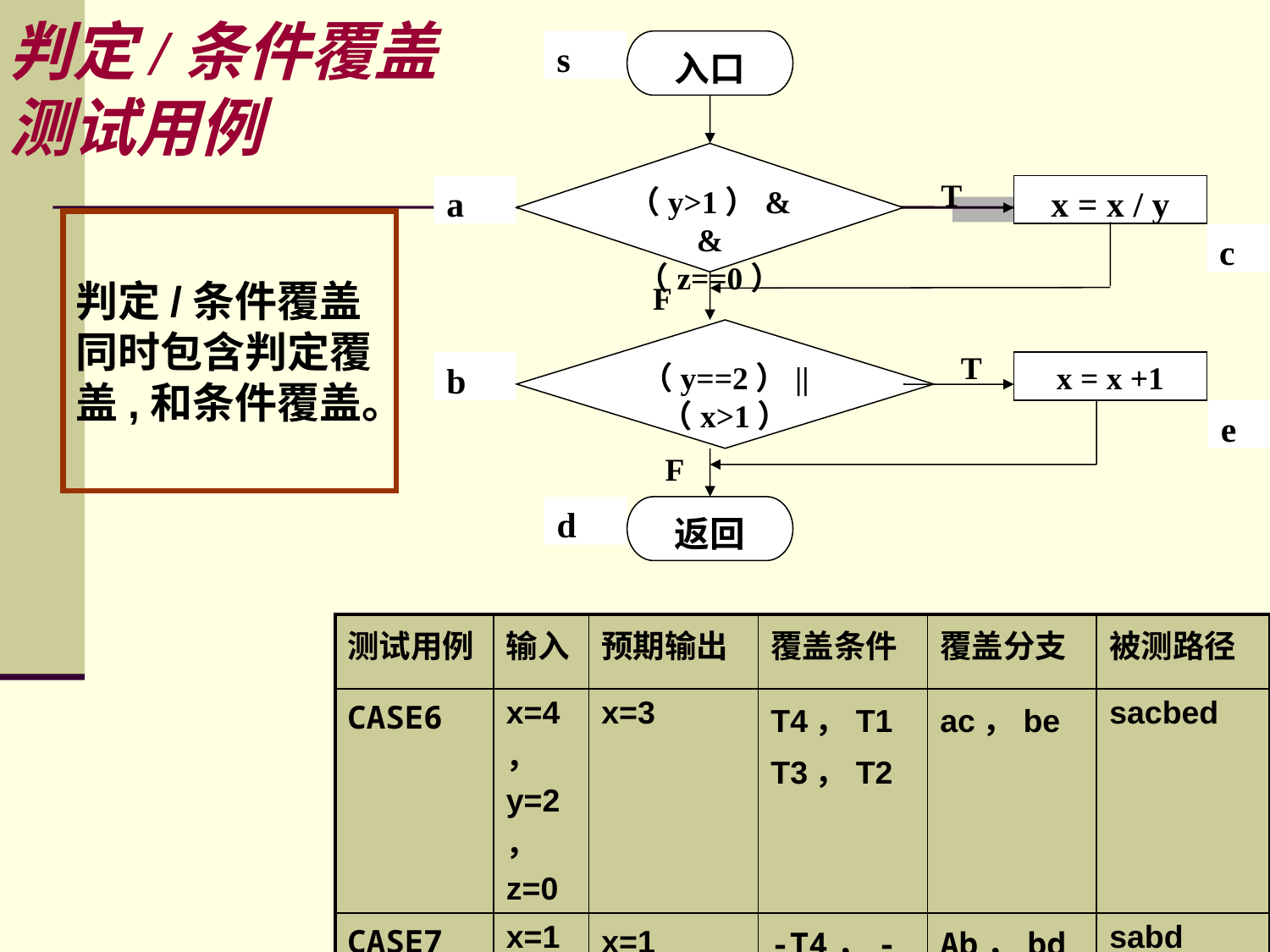

判定/条件覆盖
测试用例
s
入口

（y>1）&&
（z==0）
a
x = x / y

c

（y==2）||
（x>1）
b
x = x +1

e

d
返回
T

F
T
F
判定/条件覆盖同时包含判定覆盖,和条件覆盖。
| 测试用例 | 输入 | 预期输出 | 覆盖条件 | 覆盖分支 | 被测路径 |
| --- | --- | --- | --- | --- | --- |
| CASE6 | x=4， y=2， z=0 | x=3 | T4，T1 T3，T2 | ac，be | sacbed |
| CASE7 | x=1，y=1，z=1 | x=1 | -T4，-T1 -T3，-T2 | Ab，bd | sabd |